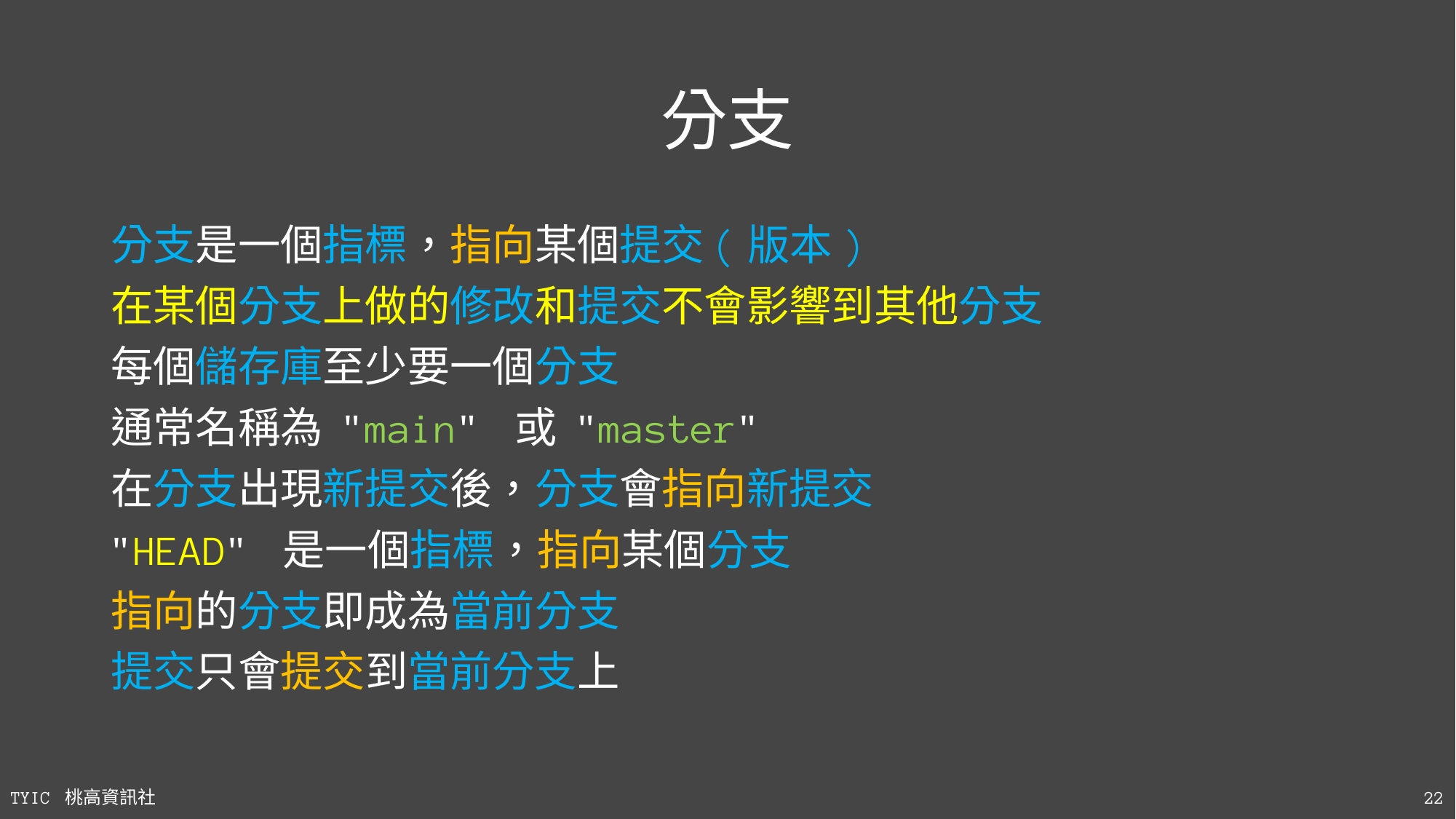

# 分支
分支是一個指標，指向某個提交(版本)
在某個分支上做的修改和提交不會影響到其他分支
每個儲存庫至少要一個分支
通常名稱為 "main" 或 "master"
在分支出現新提交後，分支會指向新提交
"HEAD" 是一個指標，指向某個分支
指向的分支即成為當前分支
提交只會提交到當前分支上